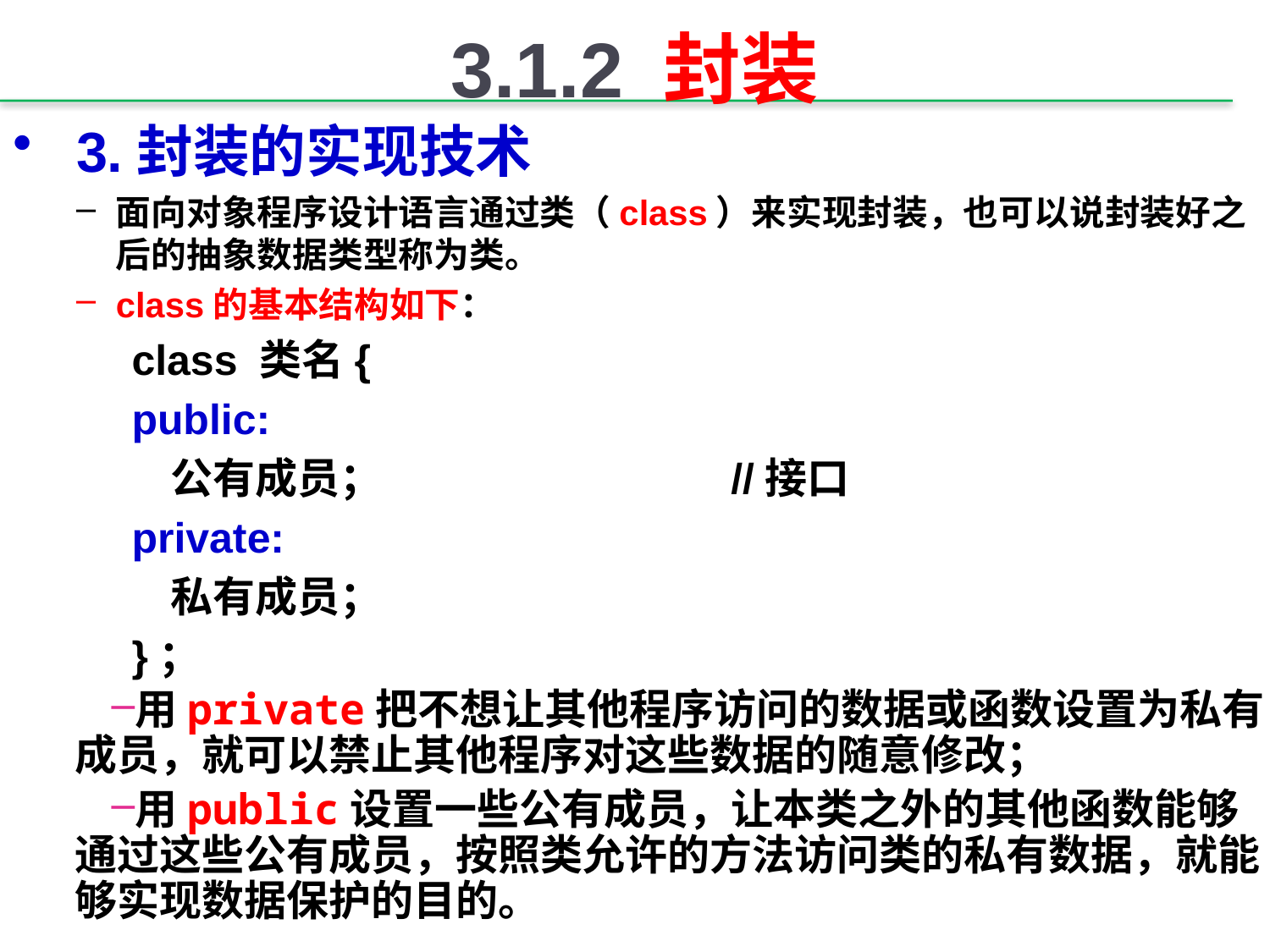

# 3.1.2 封装
3.封装的实现技术
面向对象程序设计语言通过类（class）来实现封装，也可以说封装好之后的抽象数据类型称为类。
class的基本结构如下：
class 类名{
public:
   公有成员；　　　　　　　　//接口
private:
   私有成员；
}；
用private把不想让其他程序访问的数据或函数设置为私有成员，就可以禁止其他程序对这些数据的随意修改；
用public设置一些公有成员，让本类之外的其他函数能够通过这些公有成员，按照类允许的方法访问类的私有数据，就能够实现数据保护的目的。